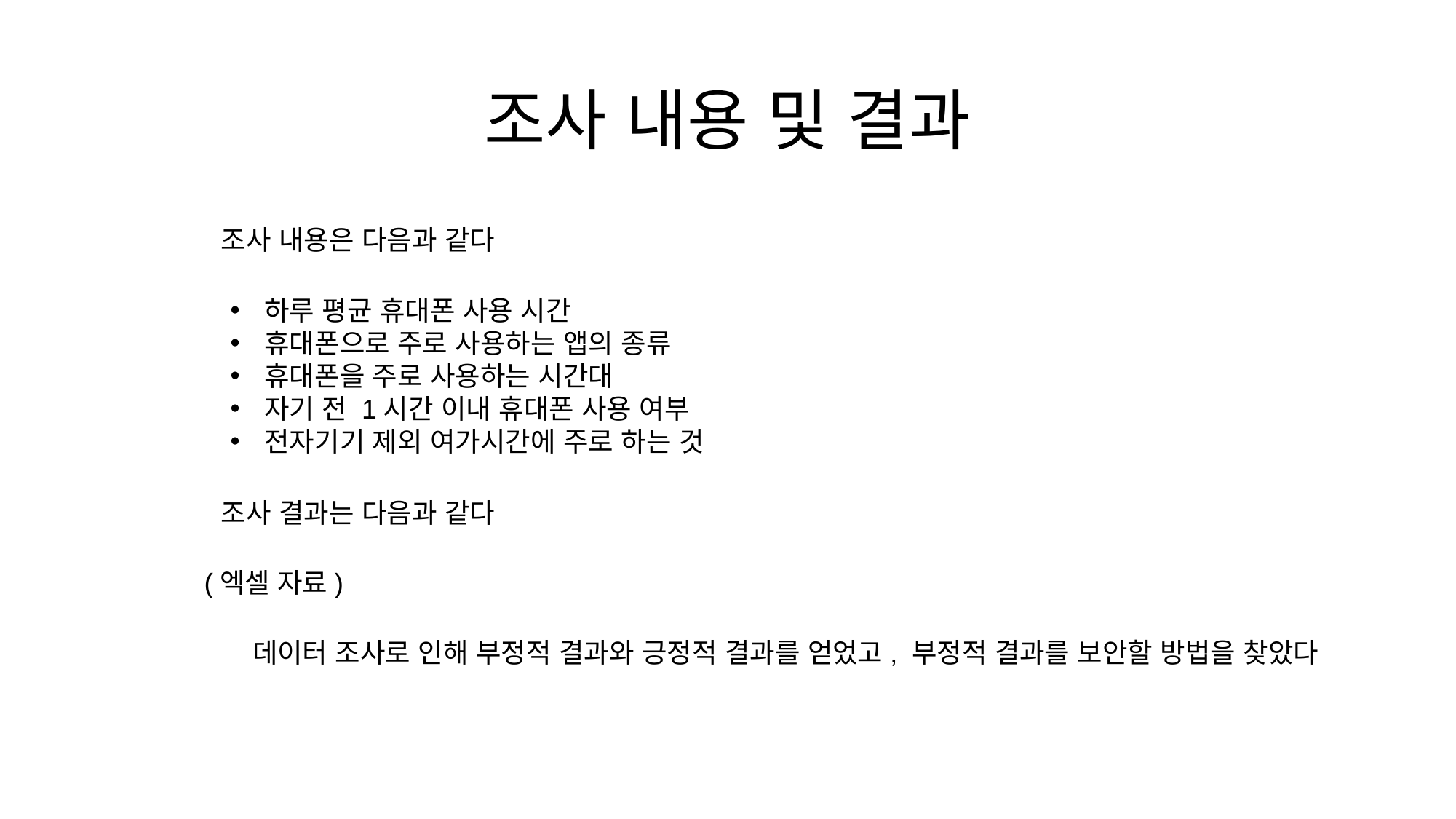

# 조사 내용 및 결과
조사 내용은 다음과 같다
하루 평균 휴대폰 사용 시간
휴대폰으로 주로 사용하는 앱의 종류
휴대폰을 주로 사용하는 시간대
자기 전 1시간 이내 휴대폰 사용 여부
전자기기 제외 여가시간에 주로 하는 것
조사 결과는 다음과 같다
(엑셀 자료)
데이터 조사로 인해 부정적 결과와 긍정적 결과를 얻었고, 부정적 결과를 보안할 방법을 찾았다